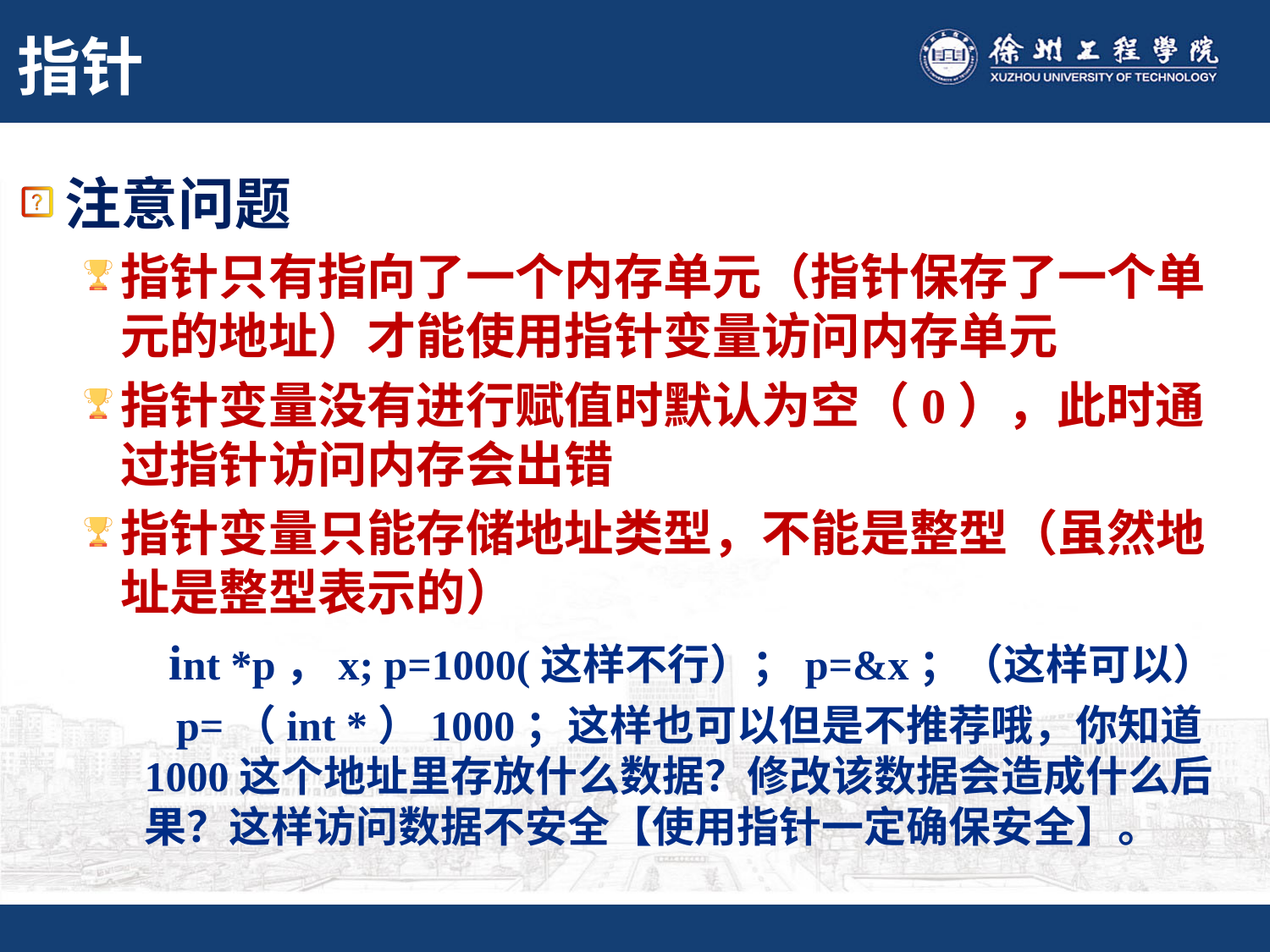

# 指针
注意问题
指针只有指向了一个内存单元（指针保存了一个单元的地址）才能使用指针变量访问内存单元
指针变量没有进行赋值时默认为空（0），此时通过指针访问内存会出错
指针变量只能存储地址类型，不能是整型（虽然地址是整型表示的）
  int *p，x; p=1000(这样不行）；p=&x；（这样可以）
   p=（int *）1000；这样也可以但是不推荐哦，你知道1000这个地址里存放什么数据？修改该数据会造成什么后果？这样访问数据不安全【使用指针一定确保安全】。